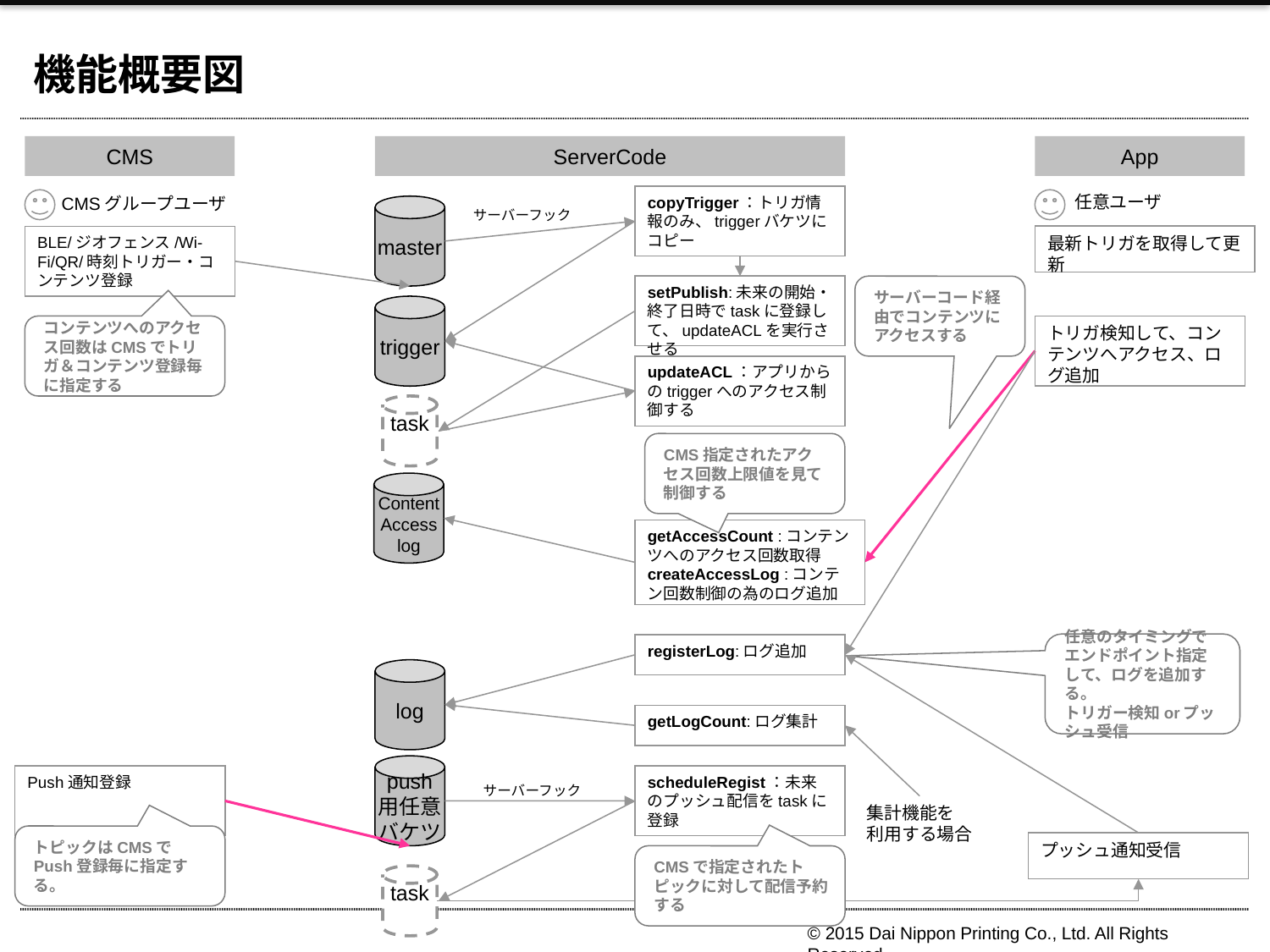

機能概要図
CMS
ServerCode
App
任意ユーザ

CMSグループユーザ

copyTrigger：トリガ情報のみ、triggerバケツにコピー
master
サーバーフック
最新トリガを取得して更新
BLE/ジオフェンス/Wi-Fi/QR/時刻トリガー・コンテンツ登録
setPublish:未来の開始・終了日時でtaskに登録して、updateACLを実行させる
サーバーコード経由でコンテンツにアクセスする
trigger
コンテンツへのアクセス回数はCMSでトリガ＆コンテンツ登録毎に指定する
トリガ検知して、コンテンツへアクセス、ログ追加
updateACL：アプリからのtriggerへのアクセス制御する
task

CMS指定されたアクセス回数上限値を見て制御する
Content
Access
log
getAccessCount :コンテンツへのアクセス回数取得createAccessLog :コンテン回数制御の為のログ追加
任意のタイミングでエンドポイント指定して、ログを追加する。
トリガー検知orプッシュ受信
registerLog:ログ追加
log
getLogCount:ログ集計
push
用任意
バケツ
Push通知登録
scheduleRegist：未来のプッシュ配信をtaskに登録
サーバーフック
集計機能を
利用する場合
トピックはCMSでPush登録毎に指定する。
プッシュ通知受信
CMSで指定されたトピックに対して配信予約する
task